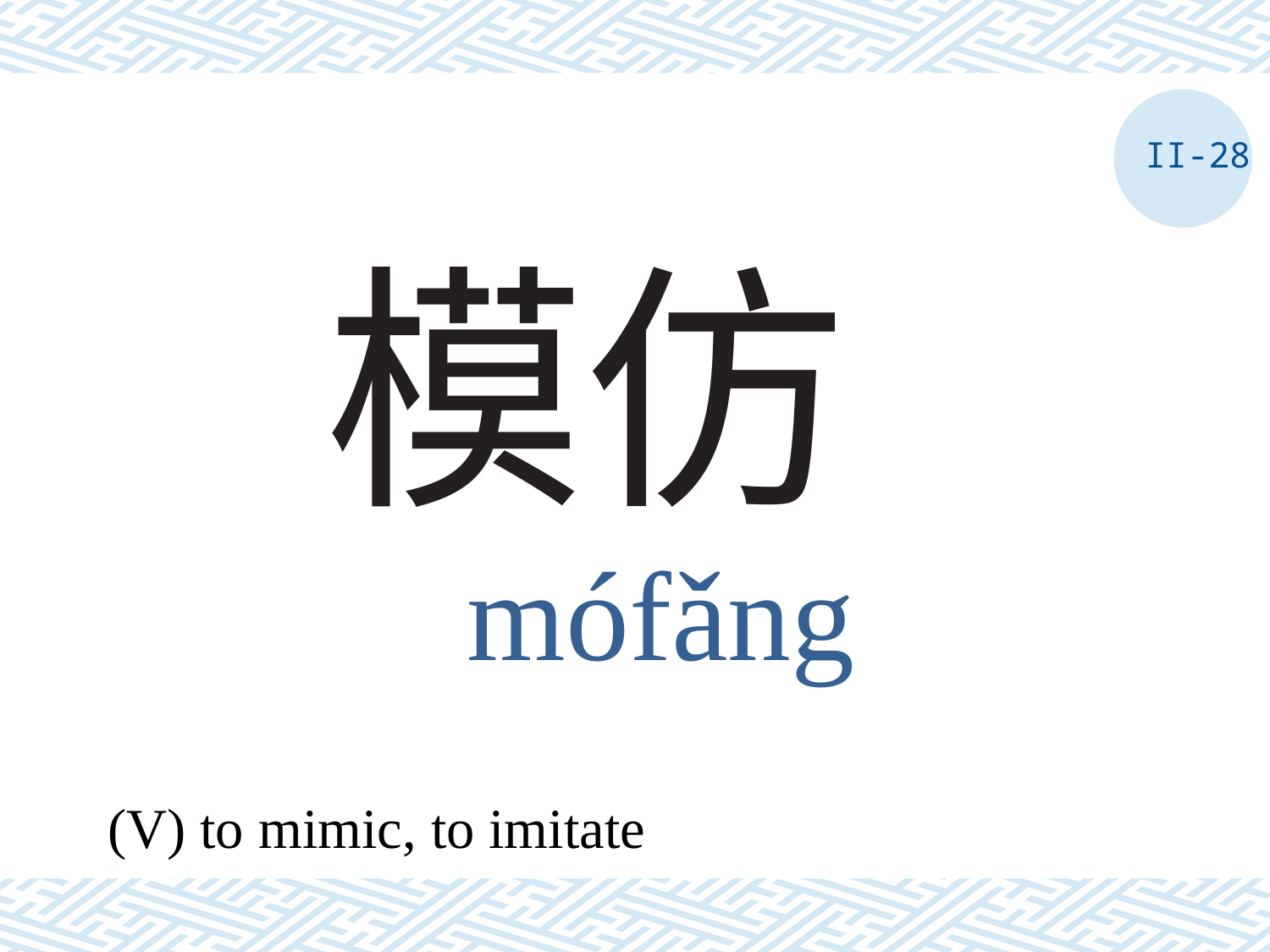

II-28

# 模仿
mófǎng
(V) to mimic, to imitate